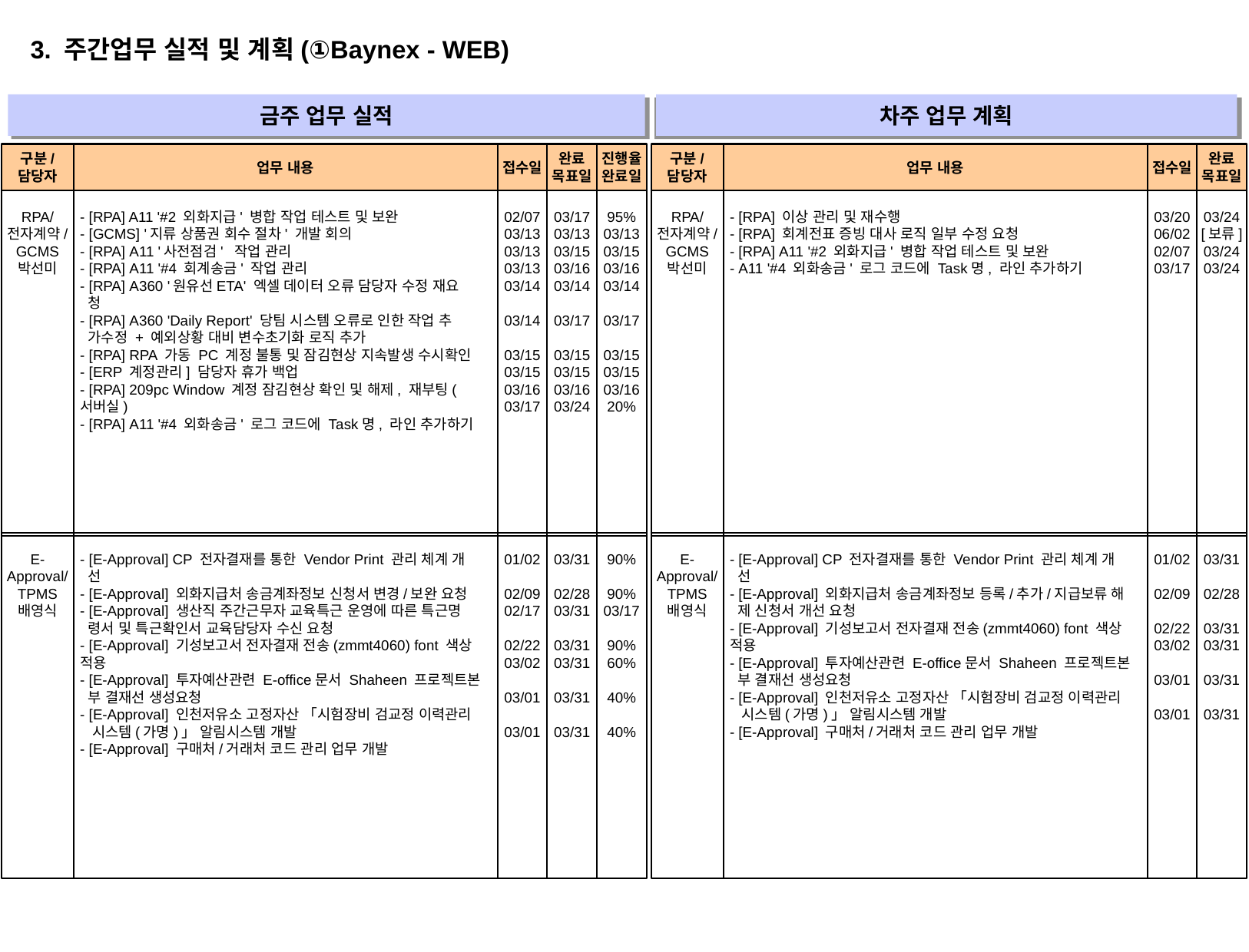

3. 주간업무 실적 및 계획(①Baynex - WEB)
금주 업무 실적
차주 업무 계획
" "
" "
구분/
담당자
업무 내용
접수일
완료
목표일
진행율
완료일
구분/
담당자
업무 내용
접수일
완료
목표일
RPA/
전자계약/
GCMS
박선미

- [RPA] A11 '#2 외화지급' 병합 작업 테스트 및 보완
- [GCMS] '지류 상품권 회수 절차' 개발 회의
- [RPA] A11 '사전점검'  작업 관리
- [RPA] A11 '#4 회계송금' 작업 관리
- [RPA] A360 '원유선ETA' 엑셀 데이터 오류 담당자 수정 재요
  청
- [RPA] A360 'Daily Report' 당팀 시스템 오류로 인한 작업 추
  가수정 + 예외상황 대비 변수초기화 로직 추가
- [RPA] RPA 가동 PC 계정 불통 및 잠김현상 지속발생 수시확인
- [ERP 계정관리] 담당자 휴가 백업
- [RPA] 209pc Window 계정 잠김현상 확인 및 해제, 재부팅(서버실)
- [RPA] A11 '#4 외화송금' 로그 코드에 Task명, 라인 추가하기
02/07
03/13
03/13
03/13
03/14
03/14
03/15
03/15
03/16
03/17
03/17
03/13
03/15
03/16
03/14
03/17
03/15
03/15
03/16
03/24
95%
03/13
03/15
03/16
03/14
03/17
03/15
03/15
03/16
20%
RPA/
전자계약/
GCMS
박선미

- [RPA] 이상 관리 및 재수행
- [RPA] 회계전표 증빙 대사 로직 일부 수정 요청
- [RPA] A11 '#2 외화지급' 병합 작업 테스트 및 보완
- A11 '#4 외화송금' 로그 코드에 Task명, 라인 추가하기
03/20
06/02
02/07
03/17
03/24
[보류]
03/24
03/24
E-Approval/
TPMS
배영식

- [E-Approval] CP 전자결재를 통한 Vendor Print 관리 체계 개
  선
- [E-Approval] 외화지급처 송금계좌정보 신청서 변경/보완 요청
- [E-Approval] 생산직 주간근무자 교육특근 운영에 따른 특근명
  령서 및 특근확인서 교육담당자 수신 요청
- [E-Approval] 기성보고서 전자결재 전송(zmmt4060) font 색상 적용
- [E-Approval] 투자예산관련 E-office문서 Shaheen 프로젝트본
  부 결재선 생성요청
- [E-Approval] 인천저유소 고정자산 「시험장비 검교정 이력관리
   시스템(가명)」 알림시스템 개발
- [E-Approval] 구매처/거래처 코드 관리 업무 개발
01/02
02/09
02/17
02/22
03/02
03/01
03/01
03/31
02/28
03/31
03/31
03/31
03/31
03/31
90%
90%
03/17
90%
60%
40%
40%
E-Approval/
TPMS
배영식

- [E-Approval] CP 전자결재를 통한 Vendor Print 관리 체계 개
  선
- [E-Approval] 외화지급처 송금계좌정보 등록/추가/지급보류 해
  제 신청서 개선 요청
- [E-Approval] 기성보고서 전자결재 전송(zmmt4060) font 색상 적용
- [E-Approval] 투자예산관련 E-office문서 Shaheen 프로젝트본
  부 결재선 생성요청
- [E-Approval] 인천저유소 고정자산 「시험장비 검교정 이력관리
   시스템(가명)」 알림시스템 개발
- [E-Approval] 구매처/거래처 코드 관리 업무 개발
01/02
02/09
02/22
03/02
03/01
03/01
03/31
02/28
03/31
03/31
03/31
03/31